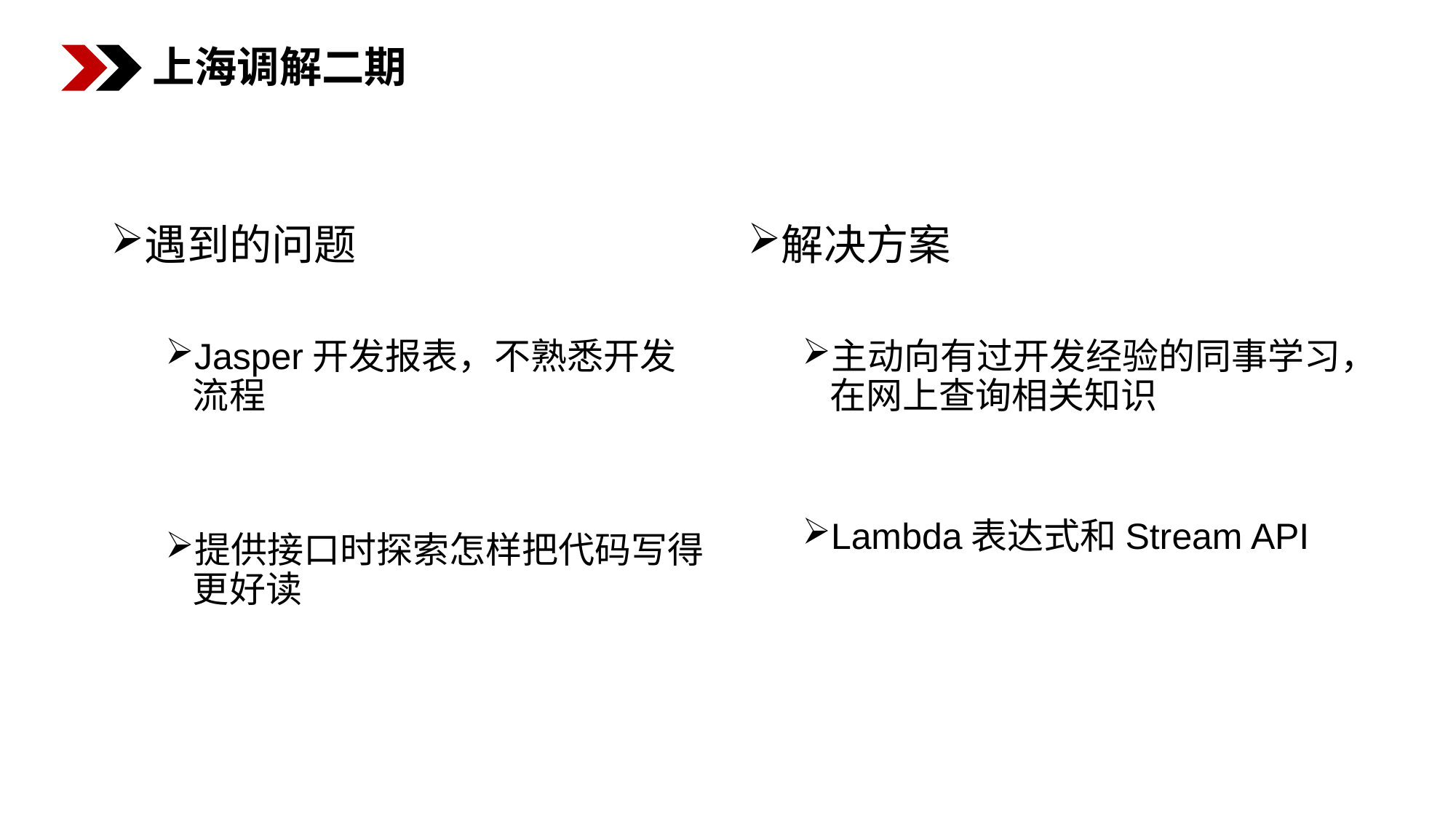

上海调解二期

遇到的问题

Jasper开发报表，不熟悉开发流程

提供接口时探索怎样把代码写得更好读
解决方案

主动向有过开发经验的同事学习，在网上查询相关知识

Lambda表达式和Stream API